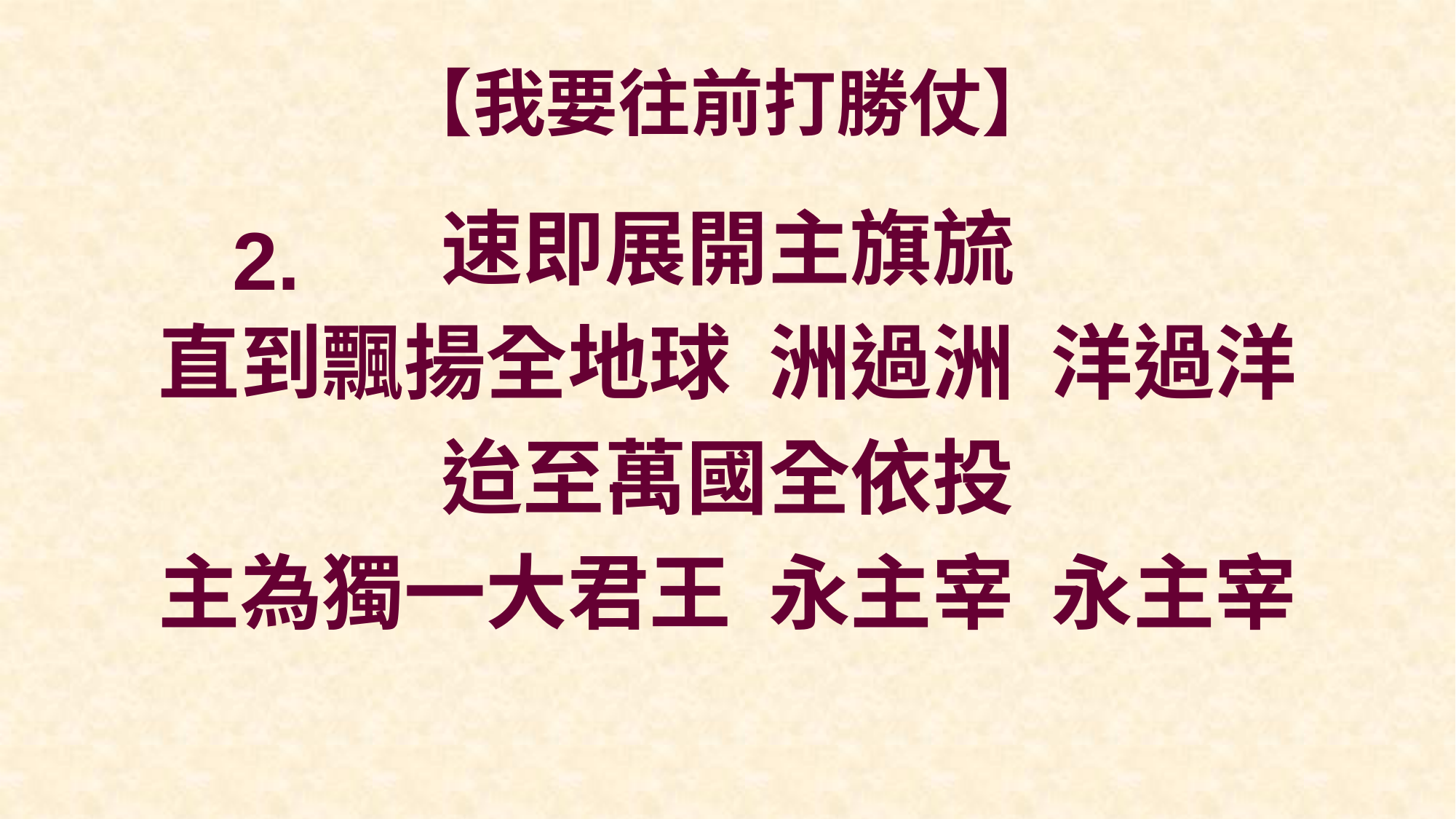

# 【我要往前打勝仗】
速即展開主旗旈
直到飄揚全地球  洲過洲  洋過洋
迨至萬國全依投
主為獨一大君王  永主宰  永主宰
2.